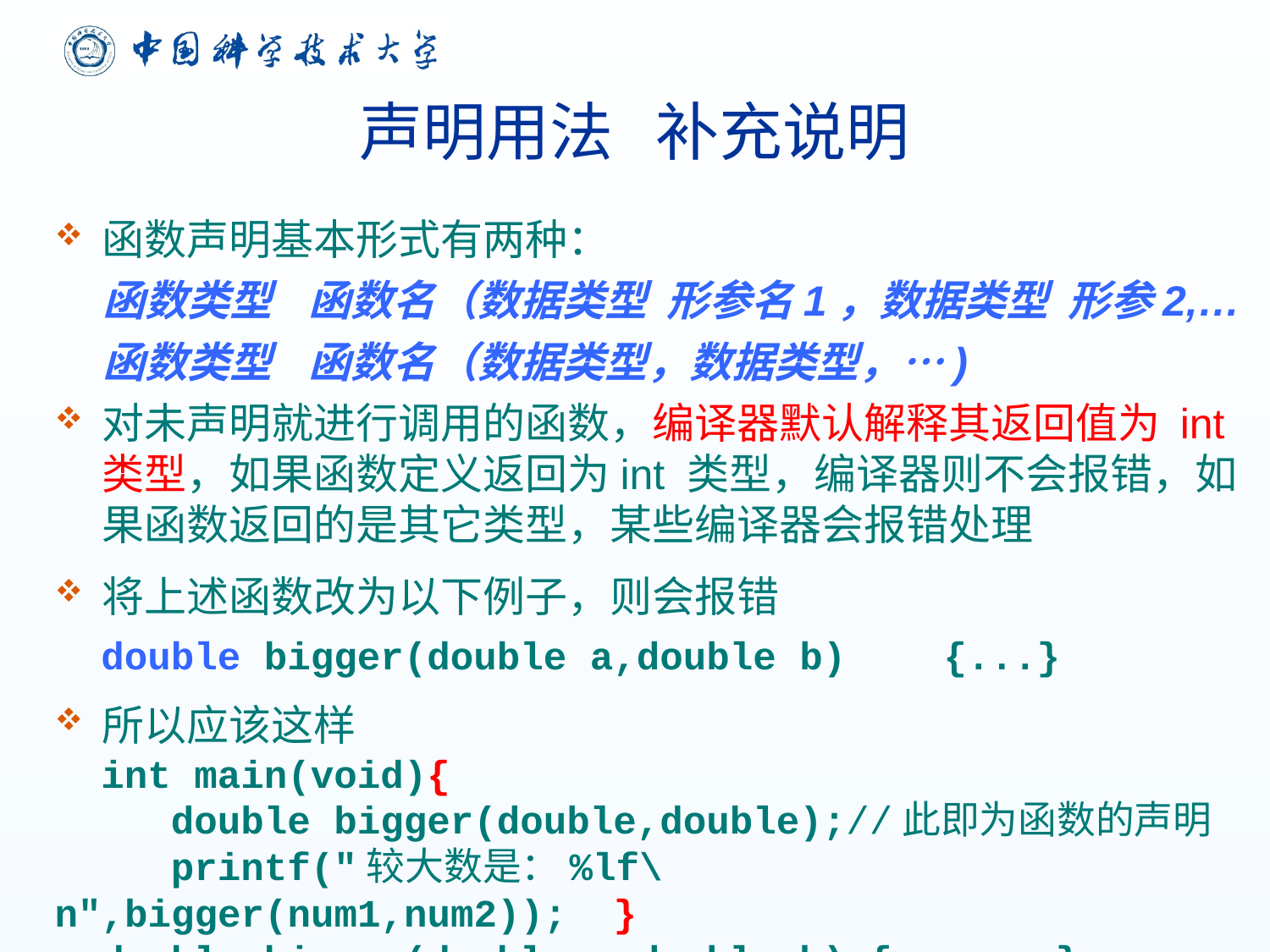

# 声明用法   补充说明
函数声明基本形式有两种：
    函数类型	函数名（数据类型  形参名1，数据类型  形参2,…
    函数类型	函数名（数据类型，数据类型，…)
对未声明就进行调用的函数，编译器默认解释其返回值为 int 类型，如果函数定义返回为int 类型，编译器则不会报错，如果函数返回的是其它类型，某些编译器会报错处理
将上述函数改为以下例子，则会报错
  double bigger(double a,double b)	{...}
所以应该这样
  int main(void){
     double bigger(double,double);//此即为函数的声明
     printf("较大数是：%lf\n",bigger(num1,num2));  }
  double bigger(double a,double b) { ..... }